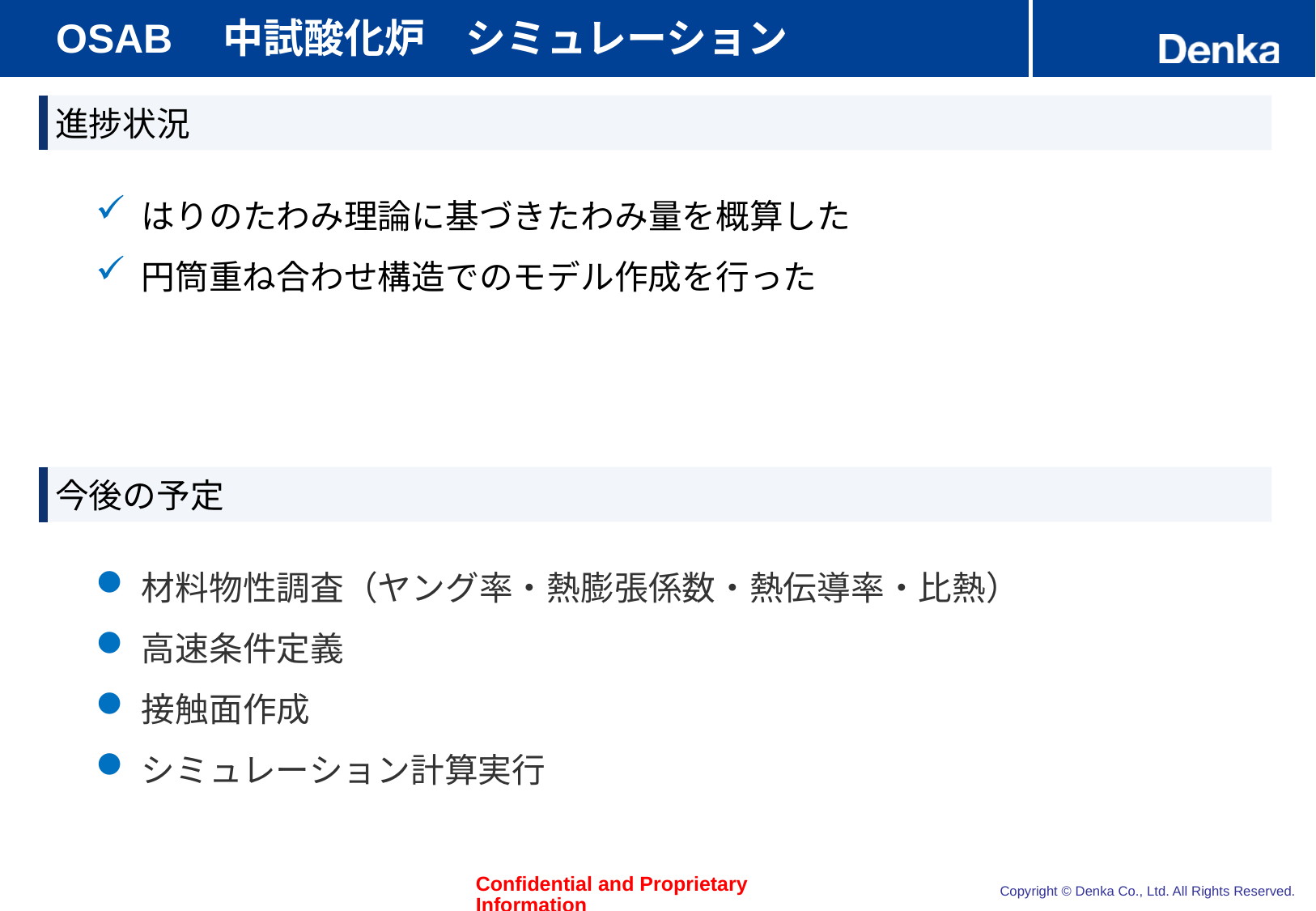

# OSAB　中試酸化炉　シミュレーション
進捗状況

はりのたわみ理論に基づきたわみ量を概算した
円筒重ね合わせ構造でのモデル作成を行った
今後の予定

材料物性調査（ヤング率・熱膨張係数・熱伝導率・比熱）
高速条件定義
接触面作成
シミュレーション計算実行